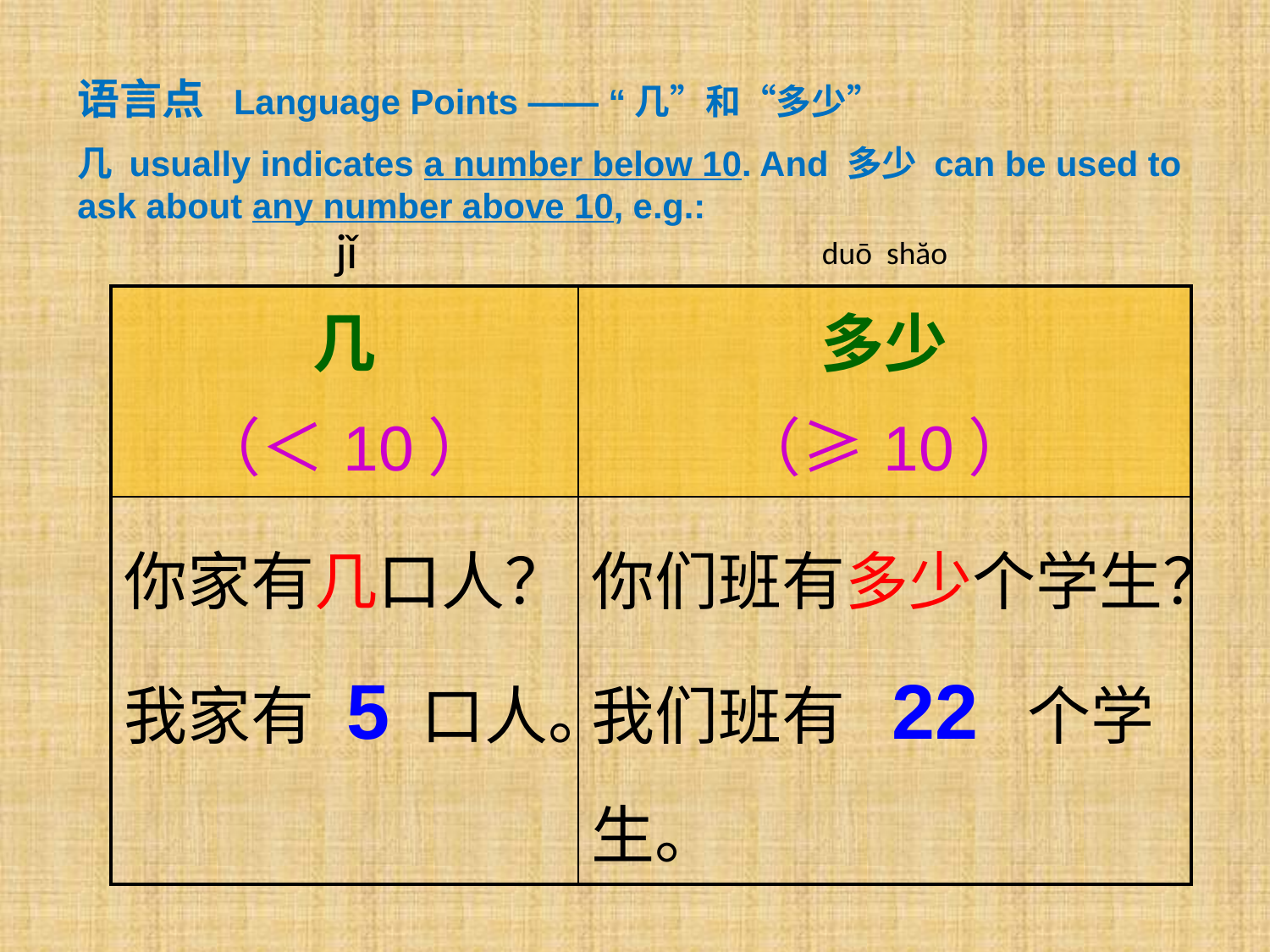

语言点  Language Points —— “几”和“多少”
几 usually indicates a number below 10. And 多少 can be used to ask about any number above 10, e.g.:
jǐ
duō  shăo
| 几 （＜10） | 多少 （≥10） |
| --- | --- |
| 你家有几口人？ 我家有 5 口人。 | 你们班有多少个学生？ 我们班有 22 个学生。 |